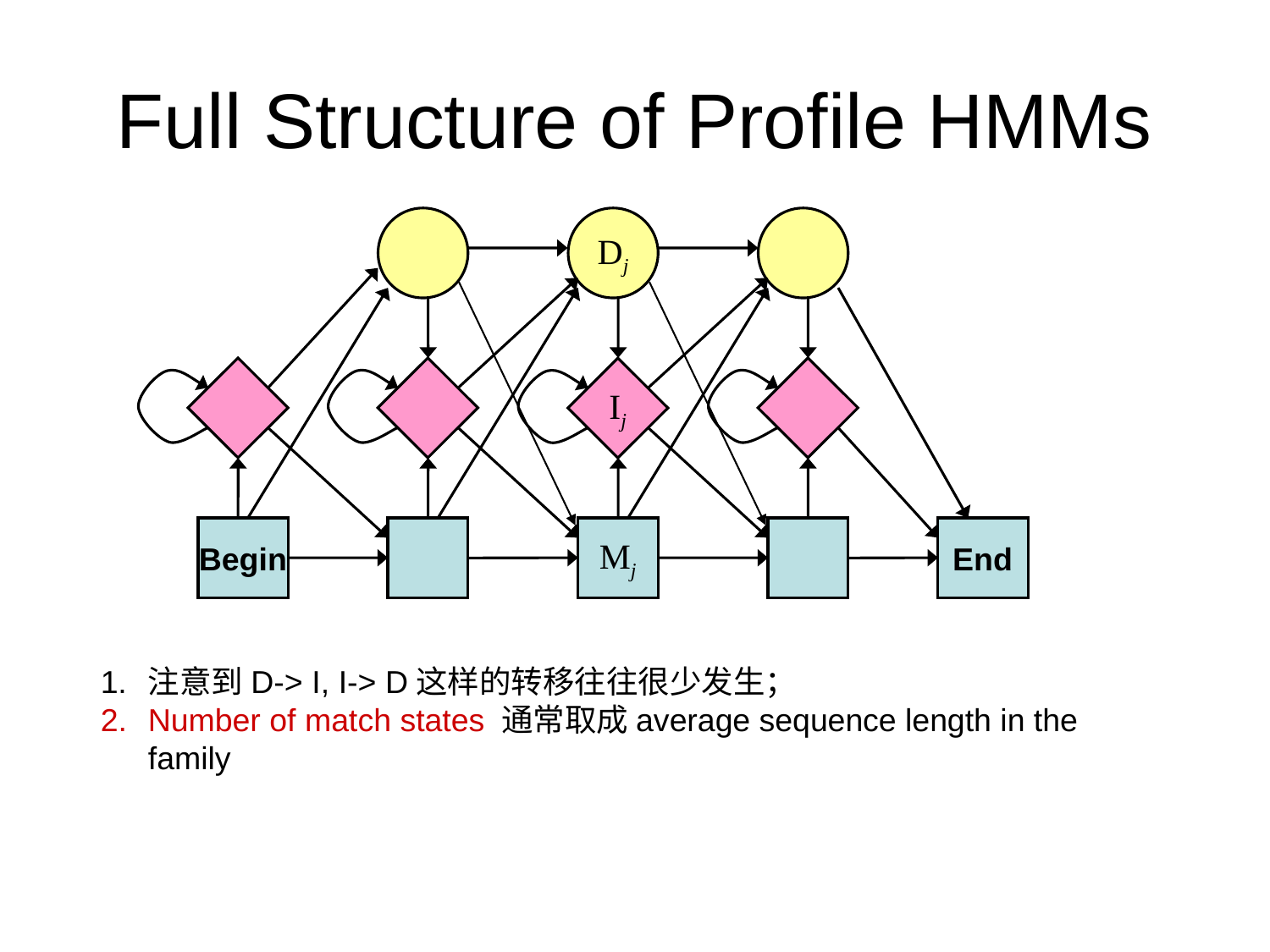

# Full Structure of Profile HMMs

Dj

Ij

Begin

Mj

End

注意到D-> I, I-> D这样的转移往往很少发生；
Number of match states 通常取成average sequence length in the family